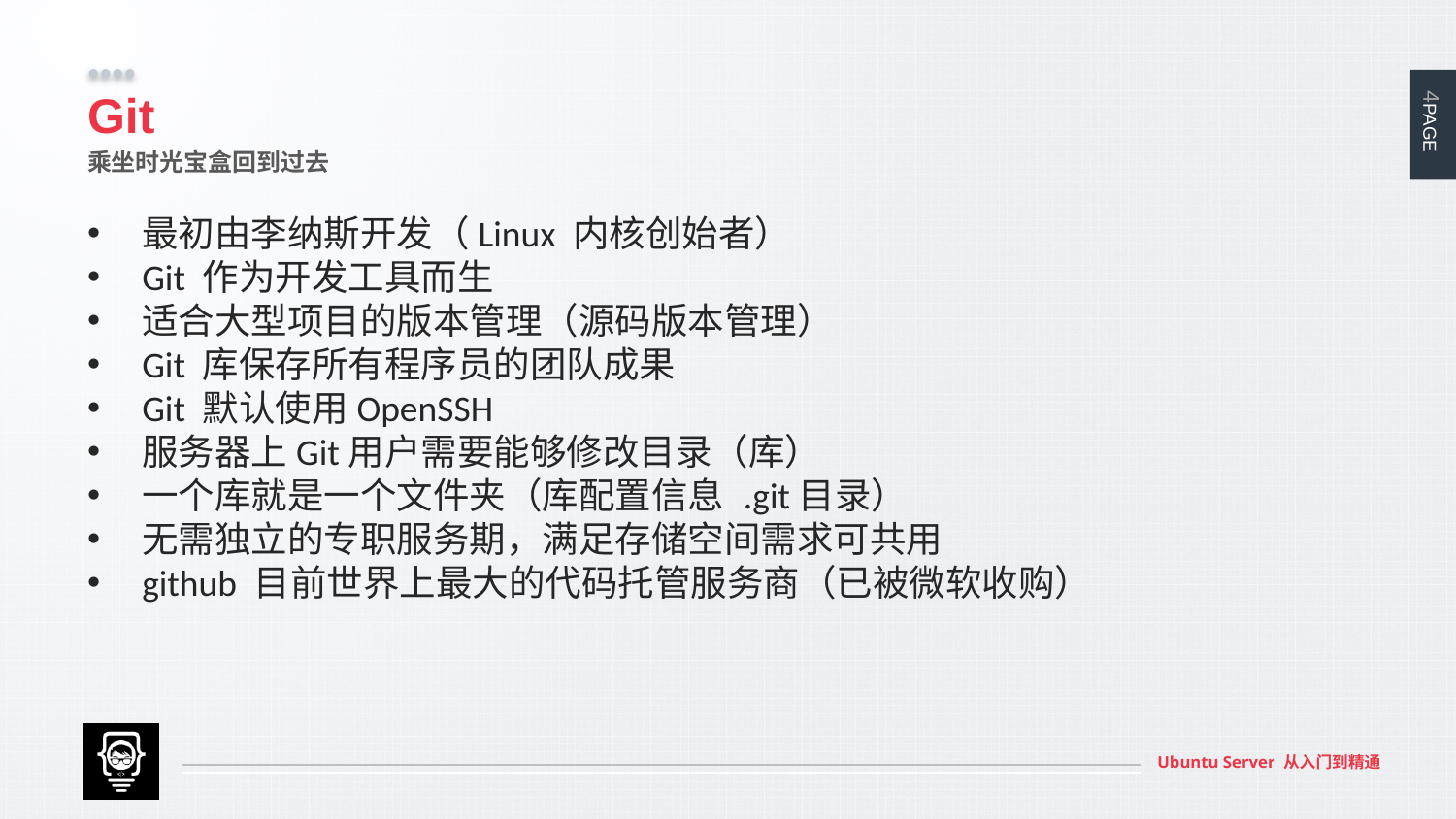

# Git
乘坐时光宝盒回到过去
最初由李纳斯开发（Linux 内核创始者）
Git 作为开发工具而生
适合大型项目的版本管理（源码版本管理）
Git 库保存所有程序员的团队成果
Git 默认使用OpenSSH
服务器上Git用户需要能够修改目录（库）
一个库就是一个文件夹（库配置信息 .git目录）
无需独立的专职服务期，满足存储空间需求可共用
github 目前世界上最大的代码托管服务商（已被微软收购）